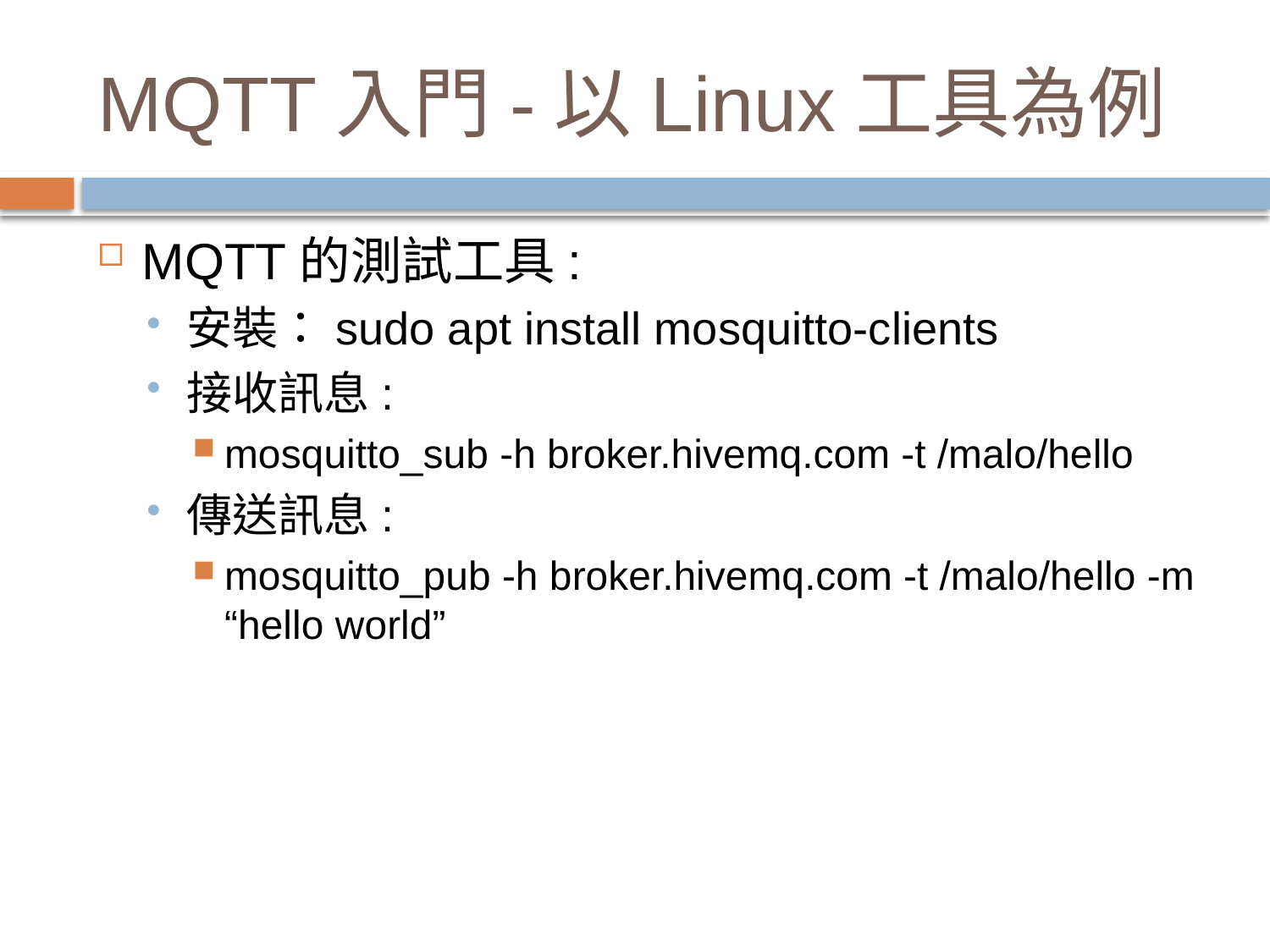

# MQTT入門-以Linux工具為例
MQTT的測試工具:
安裝：sudo apt install mosquitto-clients
接收訊息:
mosquitto_sub -h broker.hivemq.com -t /malo/hello
傳送訊息:
mosquitto_pub -h broker.hivemq.com -t /malo/hello -m “hello world”